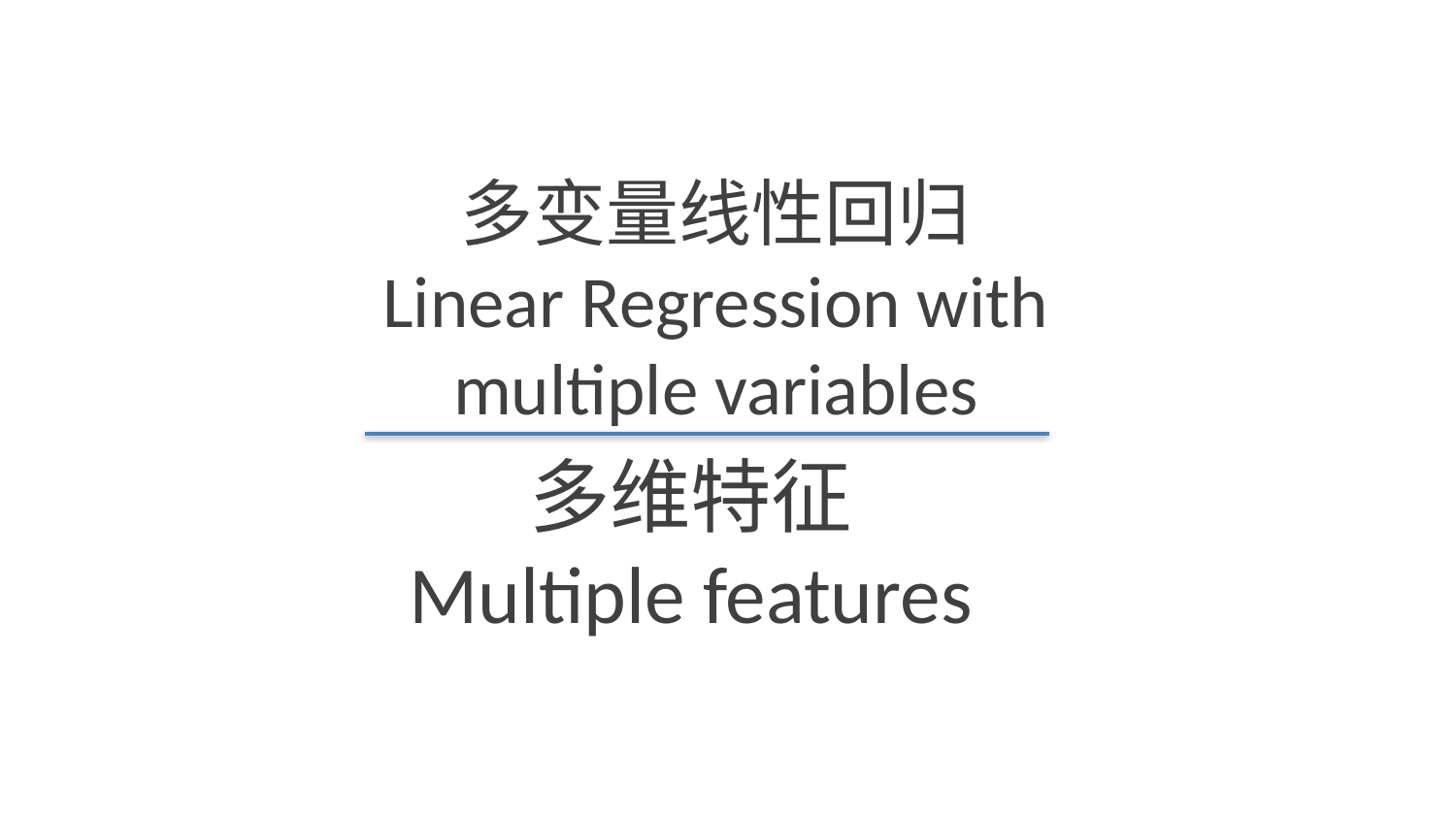

多变量线性回归
Linear Regression with multiple variables
多维特征
Multiple features